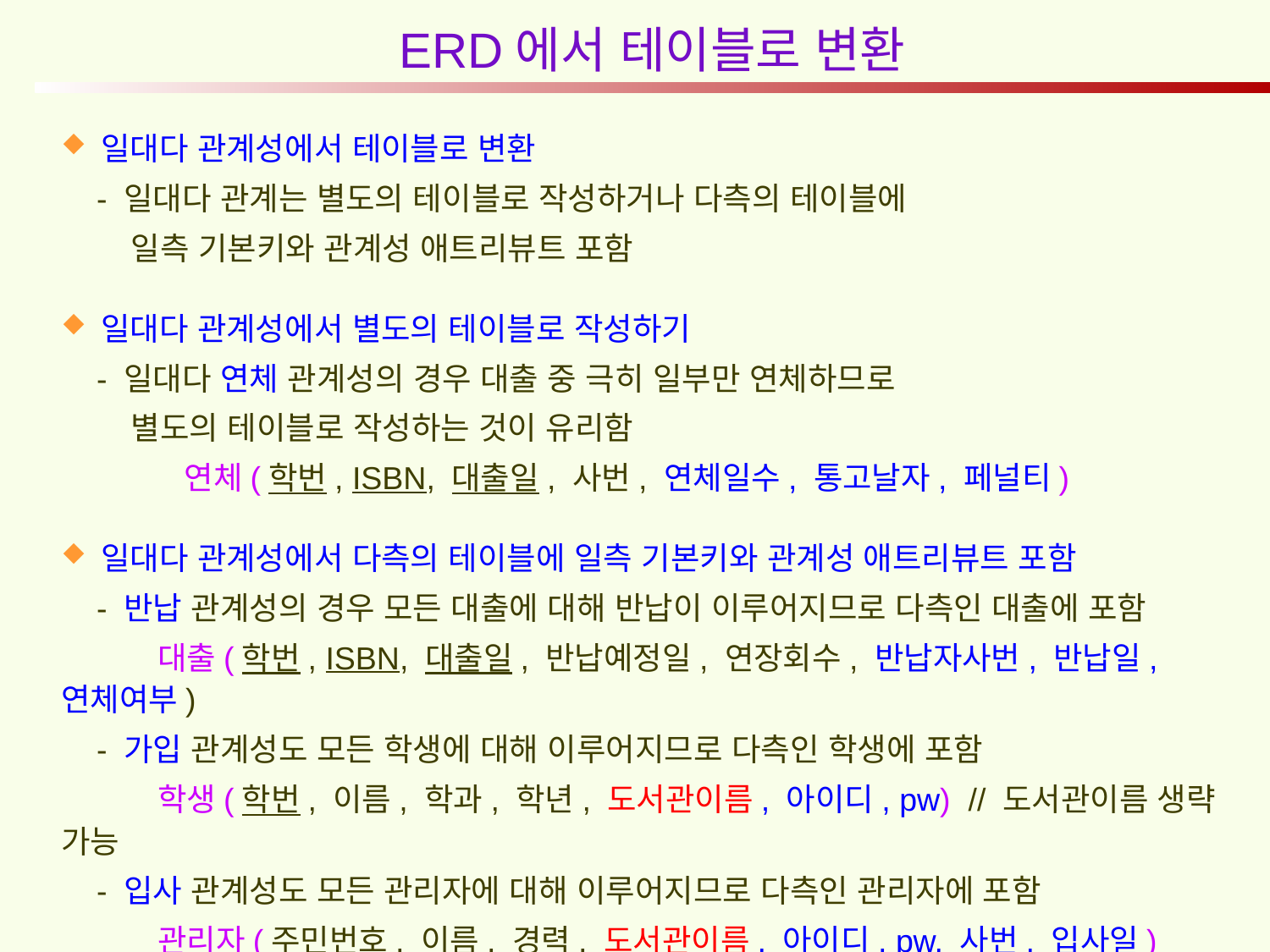

# ERD에서 테이블로 변환

일대다 관계성에서 테이블로 변환
    - 일대다 관계는 별도의 테이블로 작성하거나 다측의 테이블에
       일측 기본키와 관계성 애트리뷰트 포함

일대다 관계성에서 별도의 테이블로 작성하기
    - 일대다 연체 관계성의 경우 대출 중 극히 일부만 연체하므로
       별도의 테이블로 작성하는 것이 유리함
             연체(학번, ISBN, 대출일, 사번, 연체일수, 통고날자, 페널티)

일대다 관계성에서 다측의 테이블에 일측 기본키와 관계성 애트리뷰트 포함
    - 반납 관계성의 경우 모든 대출에 대해 반납이 이루어지므로 다측인 대출에 포함
          대출(학번, ISBN, 대출일, 반납예정일, 연장회수, 반납자사번, 반납일, 연체여부)
    - 가입 관계성도 모든 학생에 대해 이루어지므로 다측인 학생에 포함
          학생(학번, 이름, 학과, 학년, 도서관이름, 아이디, pw)  // 도서관이름 생략 가능
    - 입사 관계성도 모든 관리자에 대해 이루어지므로 다측인 관리자에 포함
          관리자(주민번호, 이름, 경력, 도서관이름, 아이디, pw, 사번, 입사일)